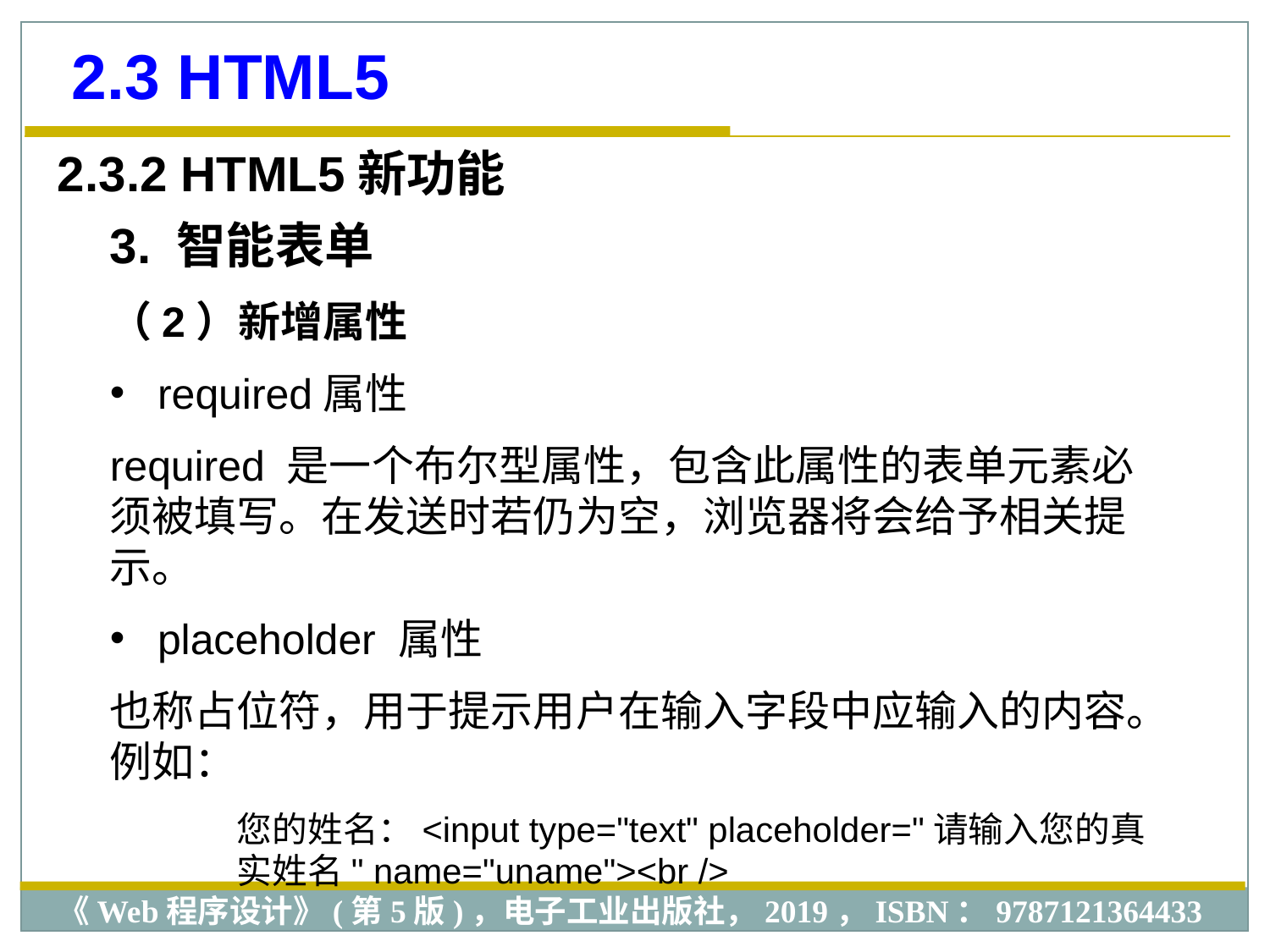

2.3 HTML5
2.3.2 HTML5新功能
3. 智能表单
（2）新增属性
required属性
required 是一个布尔型属性，包含此属性的表单元素必须被填写。在发送时若仍为空，浏览器将会给予相关提示。
placeholder 属性
也称占位符，用于提示用户在输入字段中应输入的内容。例如：
您的姓名：<input type="text" placeholder="请输入您的真实姓名" name="uname"><br />